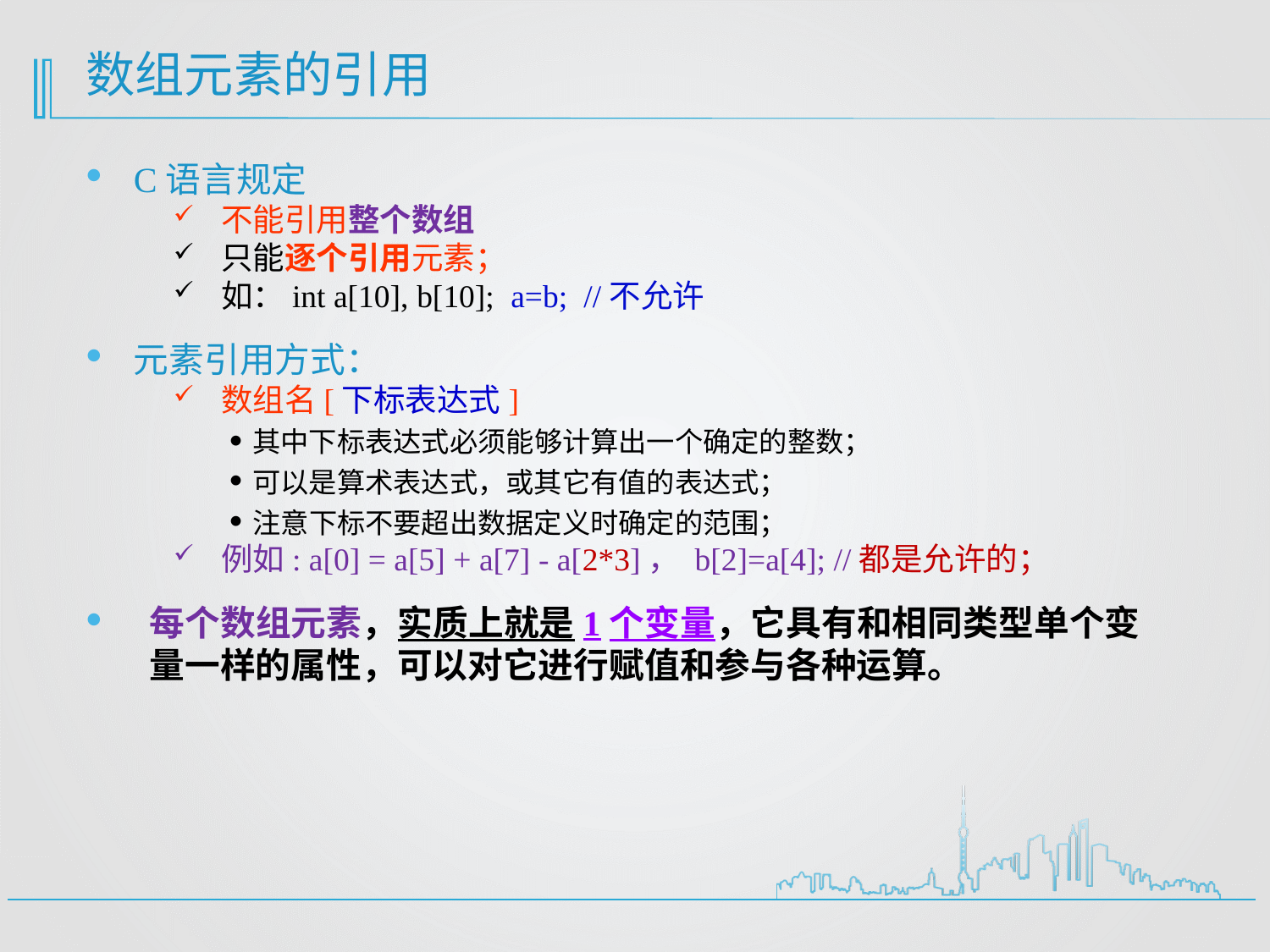

数组元素的引用
C语言规定
不能引用整个数组
只能逐个引用元素；
如：int a[10], b[10];  a=b;  //不允许
元素引用方式：
数组名[下标表达式]
其中下标表达式必须能够计算出一个确定的整数；
可以是算术表达式，或其它有值的表达式；
注意下标不要超出数据定义时确定的范围；
例如: a[0] = a[5] + a[7] - a[2*3]， b[2]=a[4]; //都是允许的；
每个数组元素，实质上就是1个变量，它具有和相同类型单个变量一样的属性，可以对它进行赋值和参与各种运算。